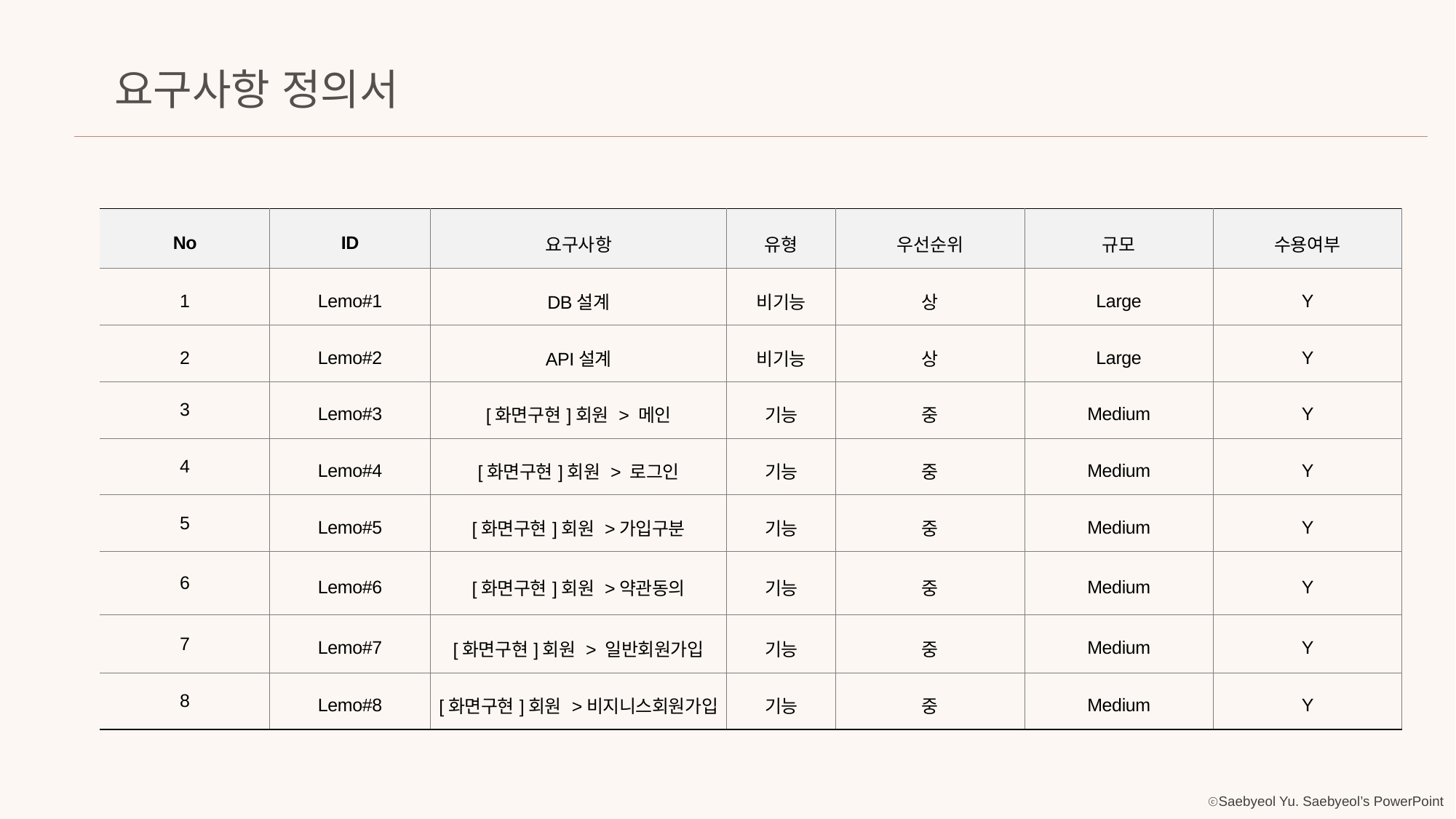

요구사항 정의서
| No | ID | 요구사항 | 유형 | 우선순위 | 규모 | 수용여부 |
| --- | --- | --- | --- | --- | --- | --- |
| 1 | Lemo#1 | DB설계 | 비기능 | 상 | Large | Y |
| 2 | Lemo#2 | API설계 | 비기능 | 상 | Large | Y |
| 3 | Lemo#3 | [화면구현]회원 > 메인 | 기능 | 중 | Medium | Y |
| 4 | Lemo#4 | [화면구현]회원 > 로그인 | 기능 | 중 | Medium | Y |
| 5 | Lemo#5 | [화면구현]회원 >가입구분 | 기능 | 중 | Medium | Y |
| 6 | Lemo#6 | [화면구현]회원 >약관동의 | 기능 | 중 | Medium | Y |
| 7 | Lemo#7 | [화면구현]회원 > 일반회원가입 | 기능 | 중 | Medium | Y |
| 8 | Lemo#8 | [화면구현]회원 >비지니스회원가입 | 기능 | 중 | Medium | Y |